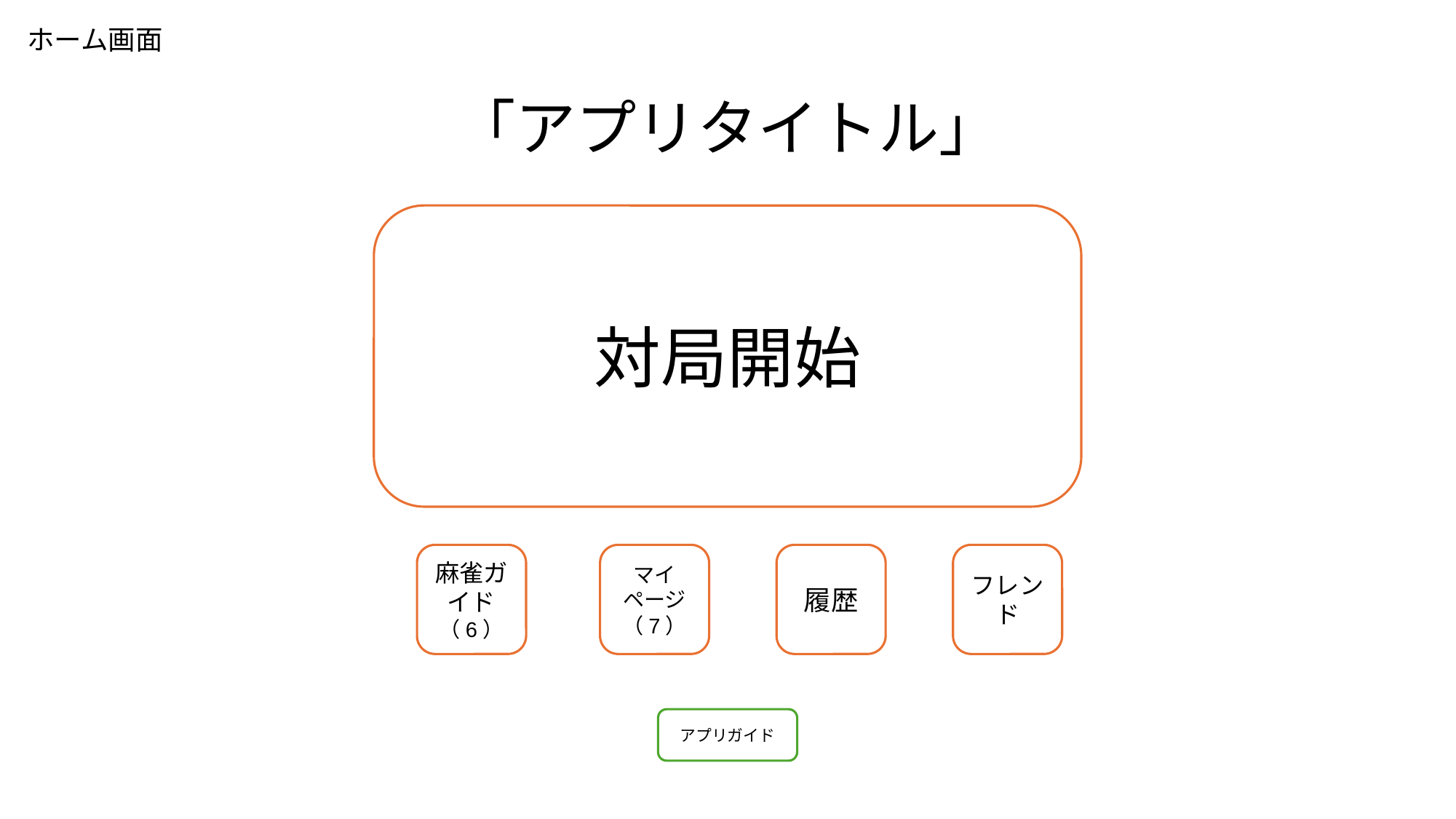

ホーム画面
「アプリタイトル」
対局開始
麻雀ガイド（6）
マイページ
（7）
履歴
フレンド
アプリガイド